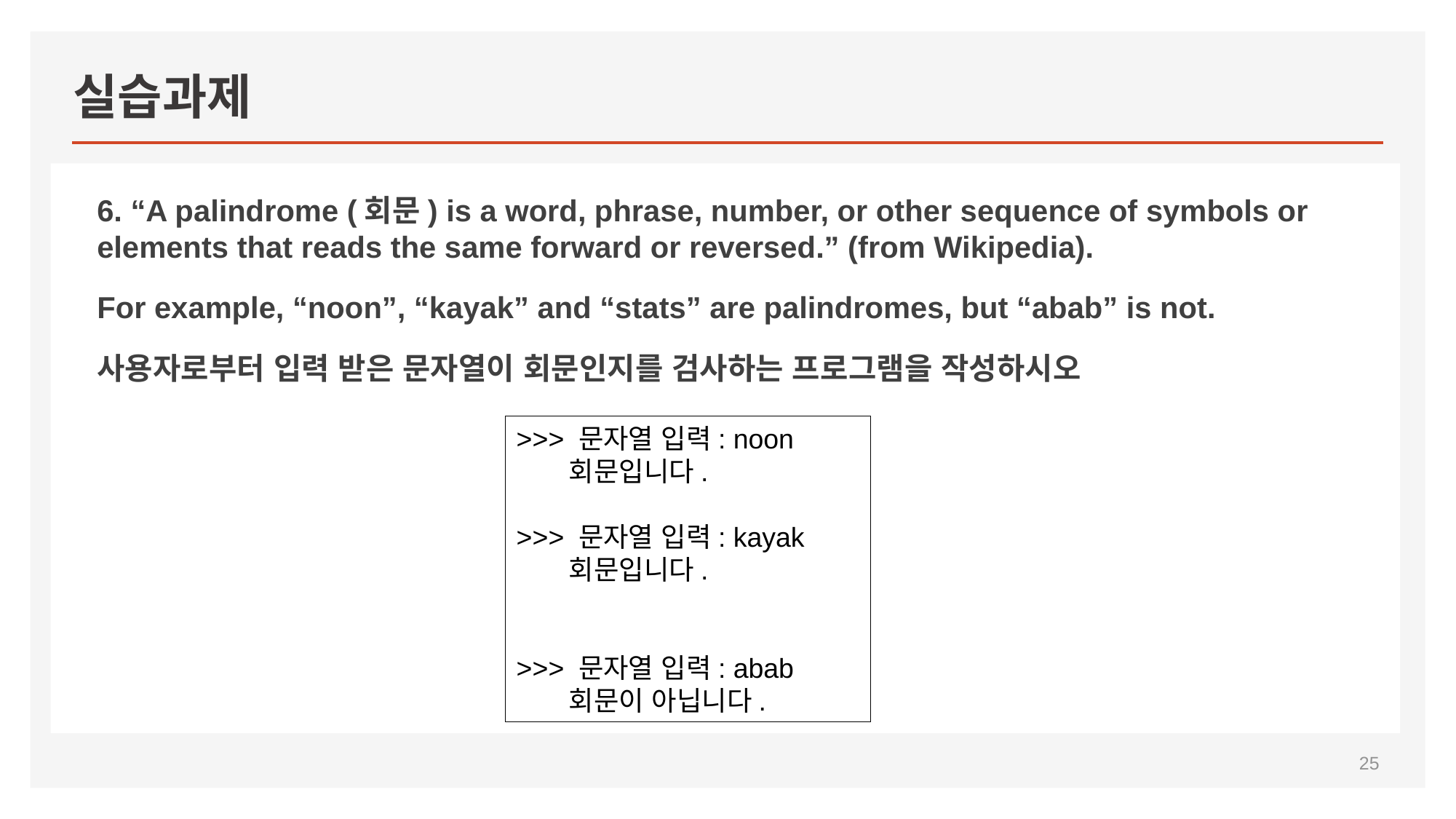

# 실습과제
6. “A palindrome (회문) is a word, phrase, number, or other sequence of symbols or elements that reads the same forward or reversed.” (from Wikipedia).
For example, “noon”, “kayak” and “stats” are palindromes, but “abab” is not.
사용자로부터 입력 받은 문자열이 회문인지를 검사하는 프로그램을 작성하시오

>>> 문자열 입력: noon
      회문입니다.

>>> 문자열 입력: kayak
      회문입니다.

>>> 문자열 입력: abab
      회문이 아닙니다.
25